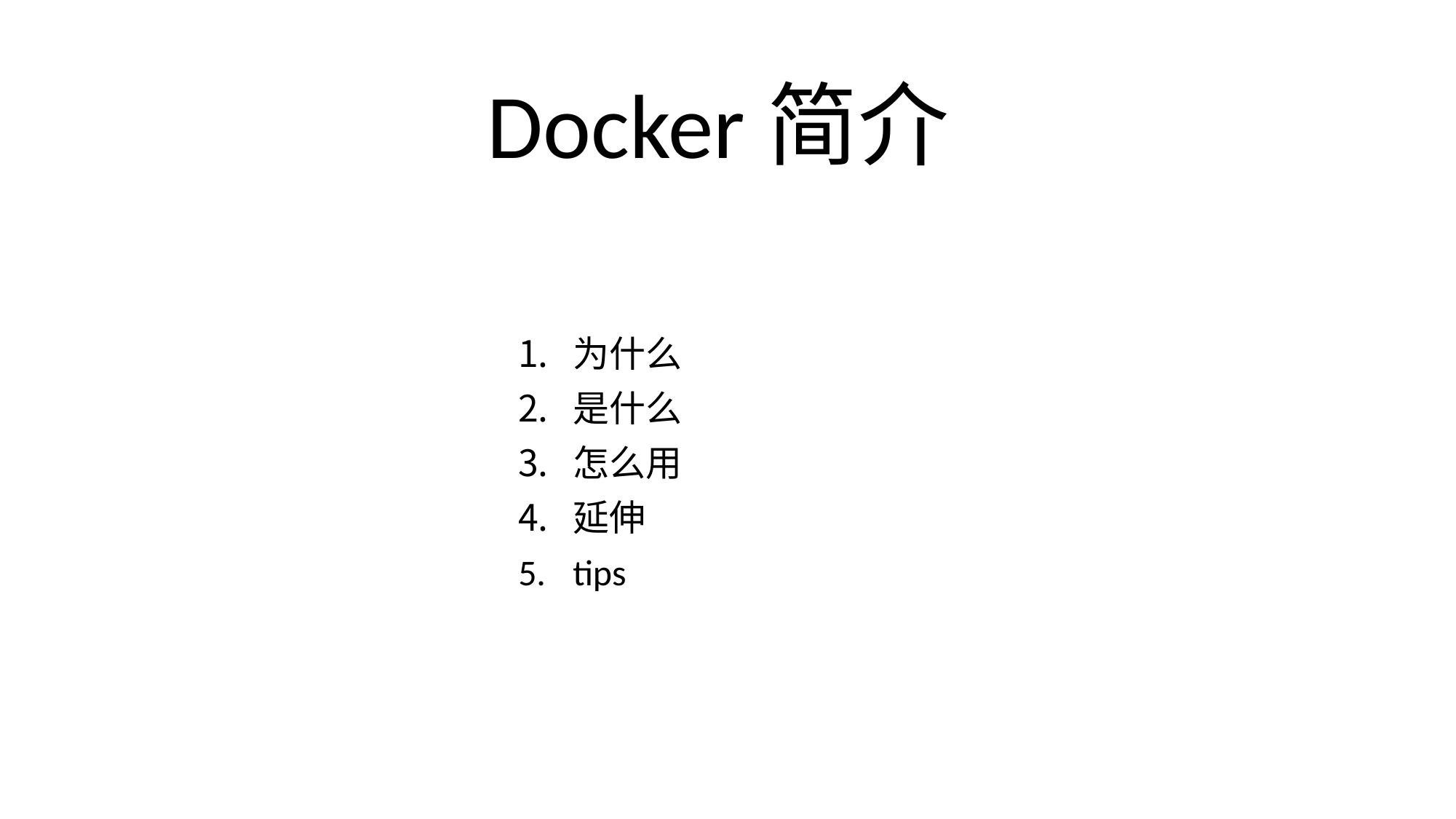

# Docker简介
为什么
是什么
怎么用
延伸
tips